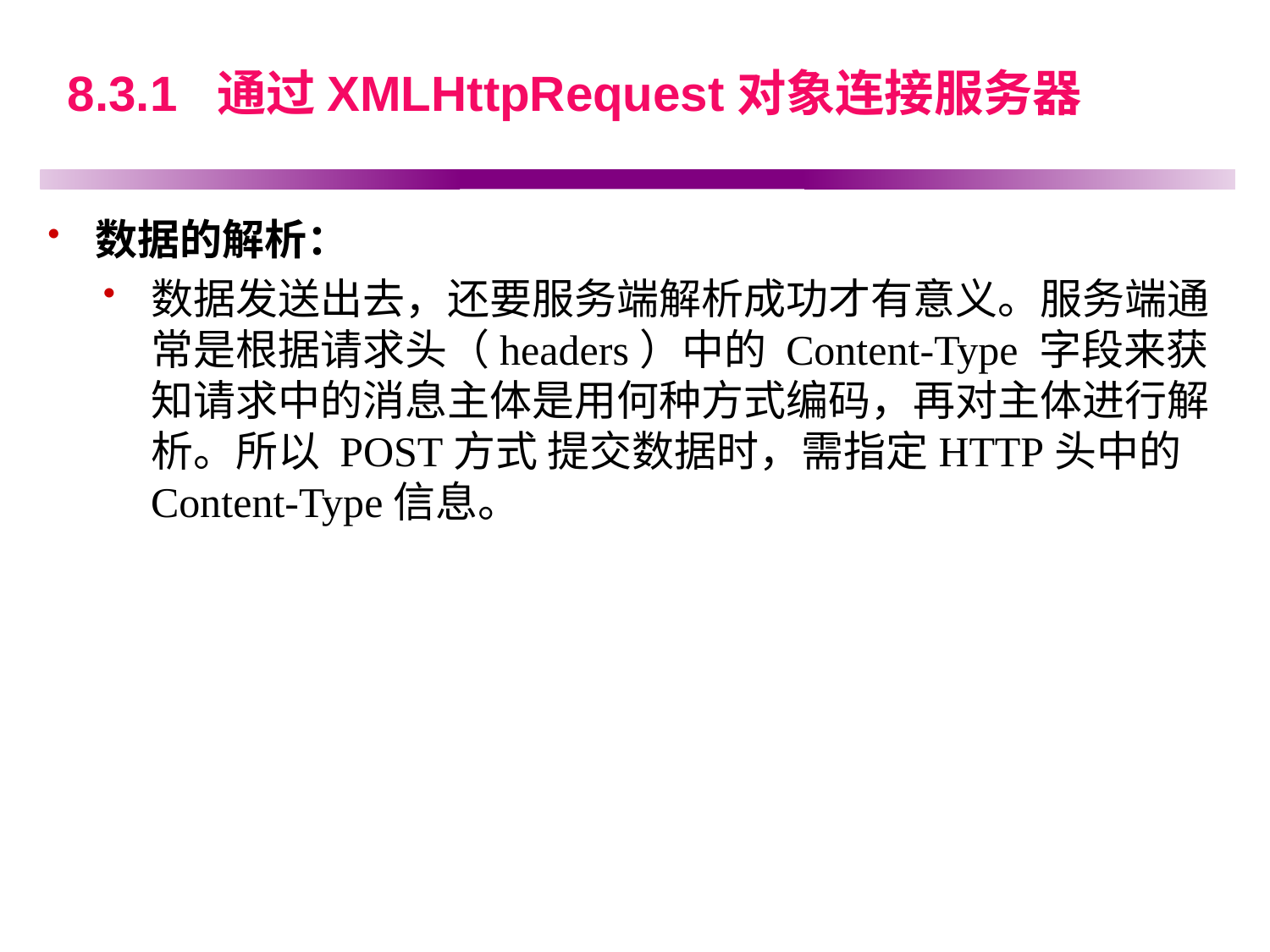

# 8.3.1  通过XMLHttpRequest对象连接服务器
数据的解析：
数据发送出去，还要服务端解析成功才有意义。服务端通常是根据请求头（headers）中的 Content-Type 字段来获知请求中的消息主体是用何种方式编码，再对主体进行解析。所以 POST方式 提交数据时，需指定HTTP头中的 Content-Type信息。